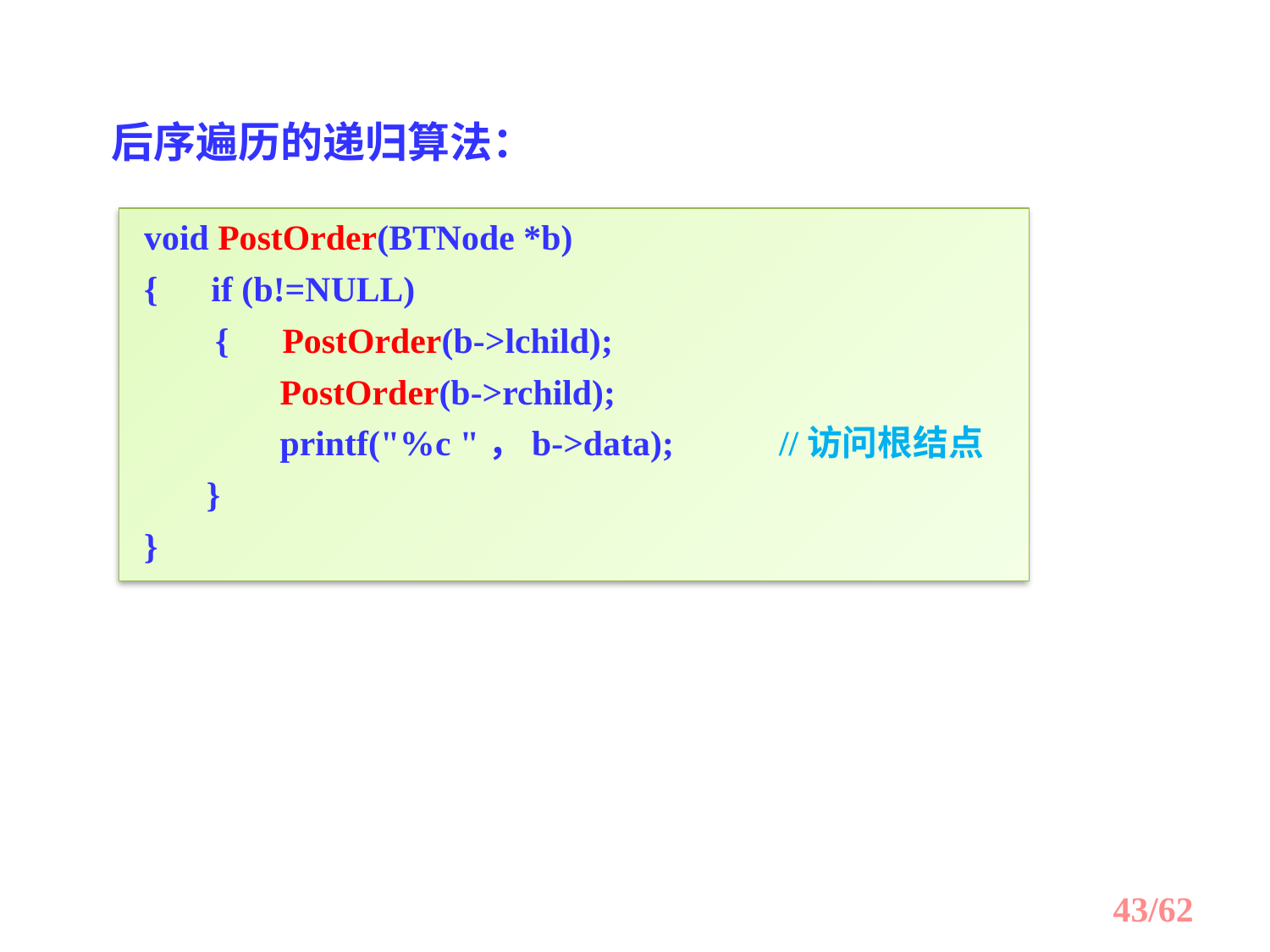

后序遍历的递归算法：
void PostOrder(BTNode *b)
{      if (b!=NULL)
        {      PostOrder(b->lchild);
	 PostOrder(b->rchild);
	 printf("%c "，b->data); 	//访问根结点
       }
}
43/62